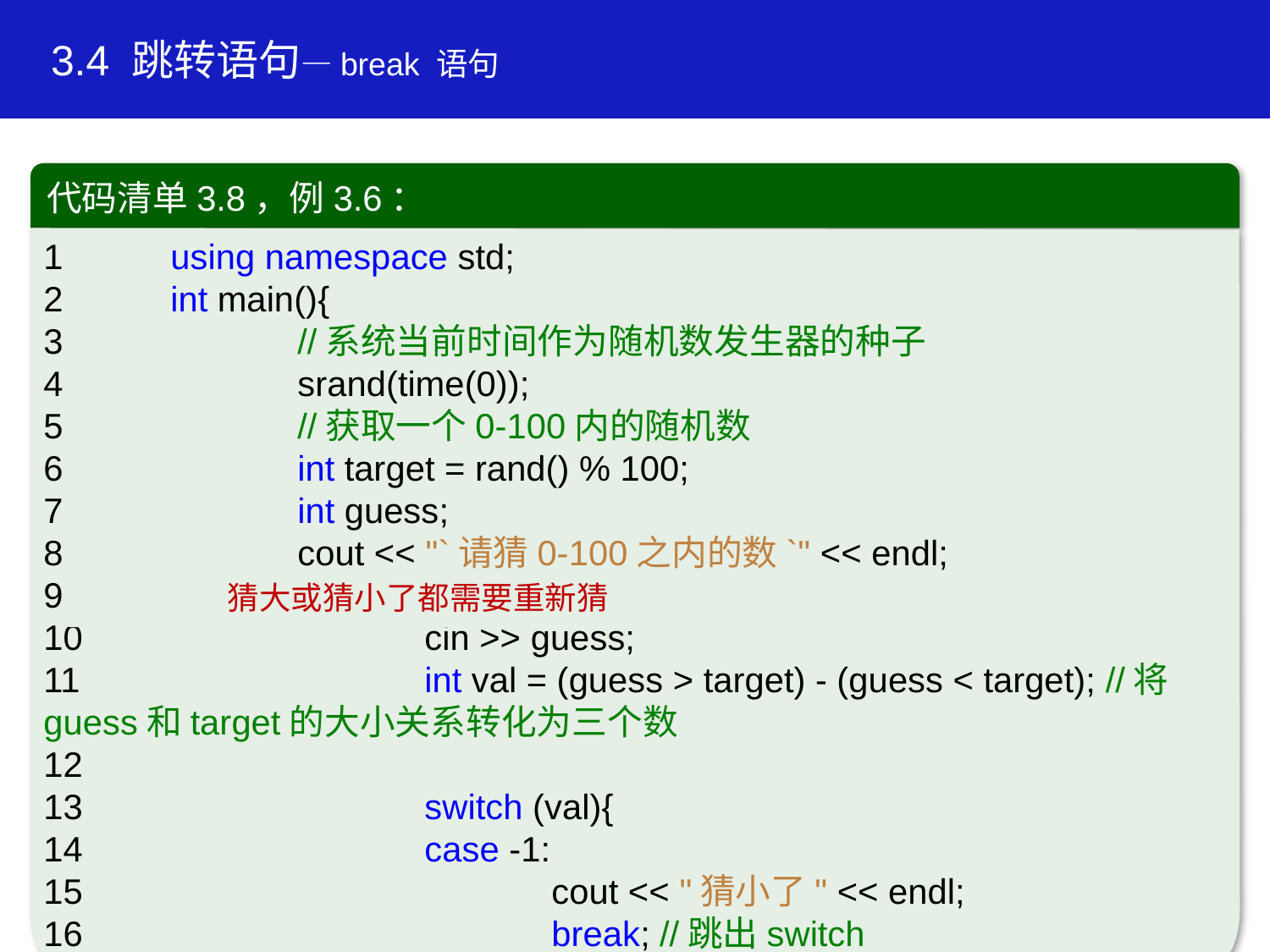

# 3.4 跳转语句—break 语句
代码清单3.8，例3.6：
1 	using namespace std;
2 	int main(){
3 		//系统当前时间作为随机数发生器的种子
4 		srand(time(0));
5 		//获取一个0-100内的随机数
6 		int target = rand() % 100;
7 		int guess;
8 		cout << "`请猜0-100之内的数`" << endl;
9 		while(1) {
10 			cin >> guess;
11 			int val = (guess > target) - (guess < target); //将guess和target的大小关系转化为三个数
12
13 			switch (val){
14 			case -1:
15 				cout << "猜小了" << endl;
16 				break; //跳出switch
猜大或猜小了都需要重新猜

47